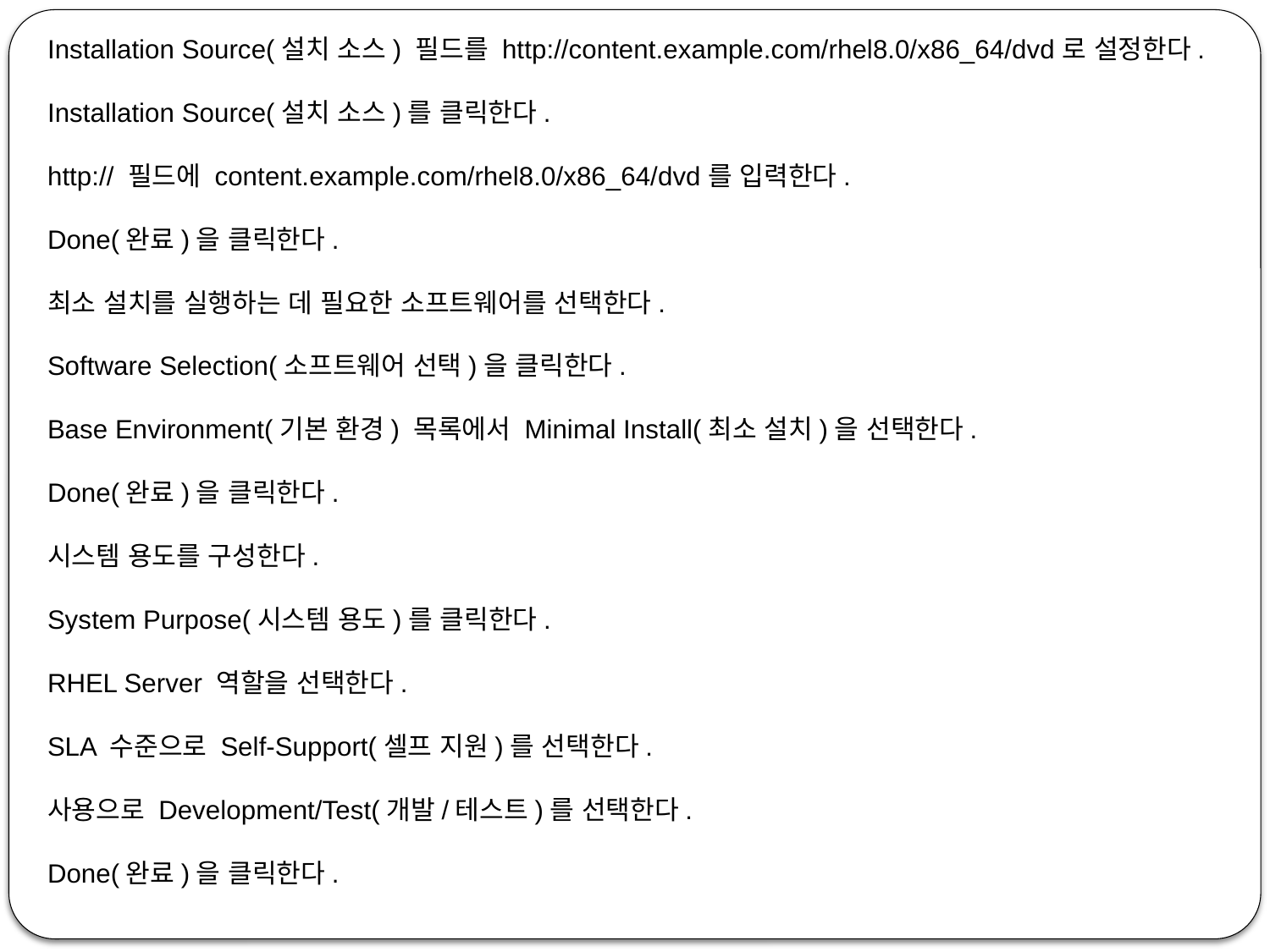

Installation Source(설치 소스) 필드를 http://content.example.com/rhel8.0/x86_64/dvd로 설정한다.

Installation Source(설치 소스)를 클릭한다.

http:// 필드에 content.example.com/rhel8.0/x86_64/dvd를 입력한다.

Done(완료)을 클릭한다.

최소 설치를 실행하는 데 필요한 소프트웨어를 선택한다.

Software Selection(소프트웨어 선택)을 클릭한다.

Base Environment(기본 환경) 목록에서 Minimal Install(최소 설치)을 선택한다.

Done(완료)을 클릭한다.

시스템 용도를 구성한다.

System Purpose(시스템 용도)를 클릭한다.

RHEL Server 역할을 선택한다.

SLA 수준으로 Self-Support(셀프 지원)를 선택한다.

사용으로 Development/Test(개발/테스트)를 선택한다.

Done(완료)을 클릭한다.